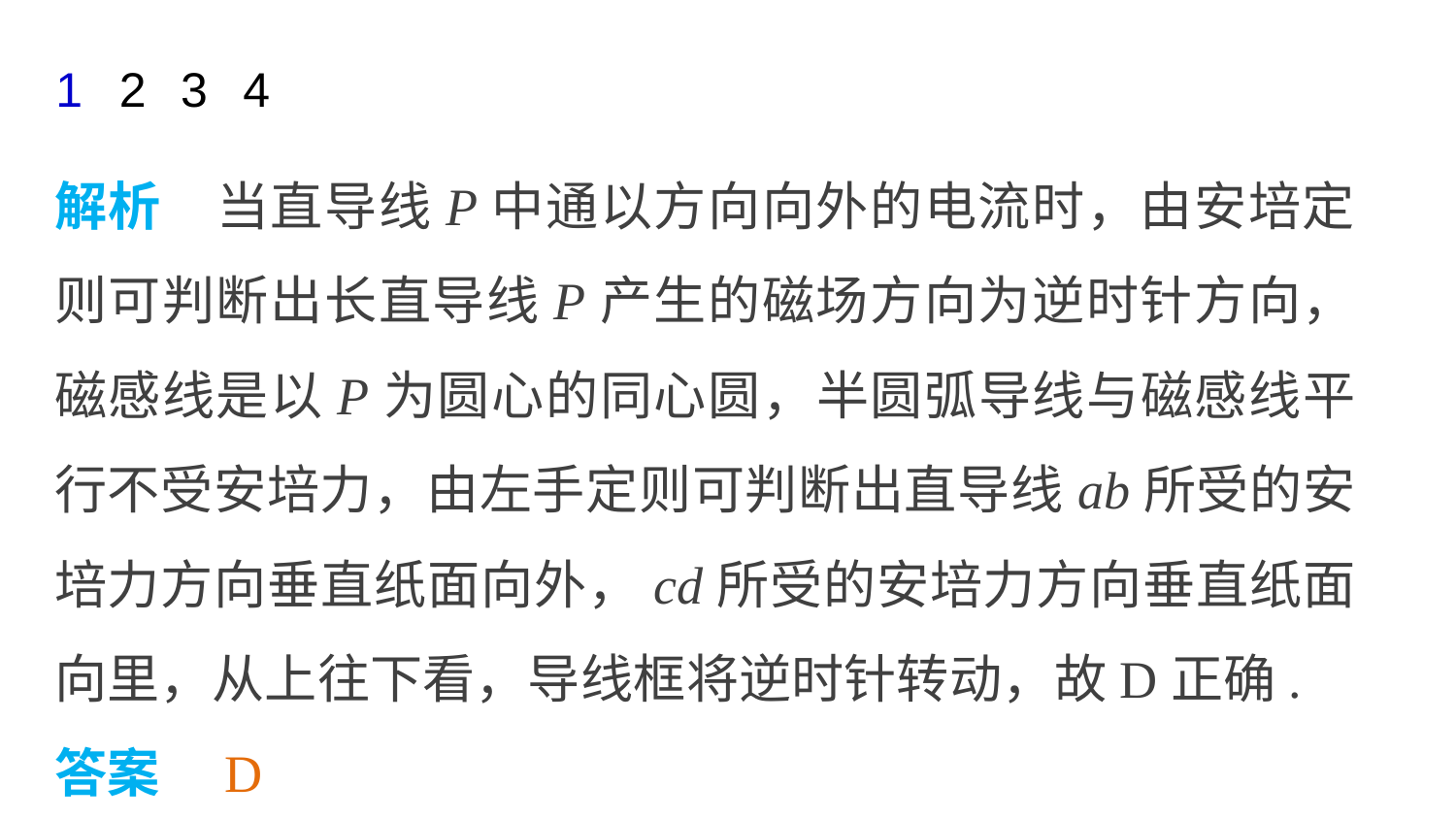

1
2
3
4
解析　当直导线P中通以方向向外的电流时，由安培定则可判断出长直导线P产生的磁场方向为逆时针方向，磁感线是以P为圆心的同心圆，半圆弧导线与磁感线平行不受安培力，由左手定则可判断出直导线ab所受的安培力方向垂直纸面向外，cd所受的安培力方向垂直纸面向里，从上往下看，导线框将逆时针转动，故D正确.
答案　D